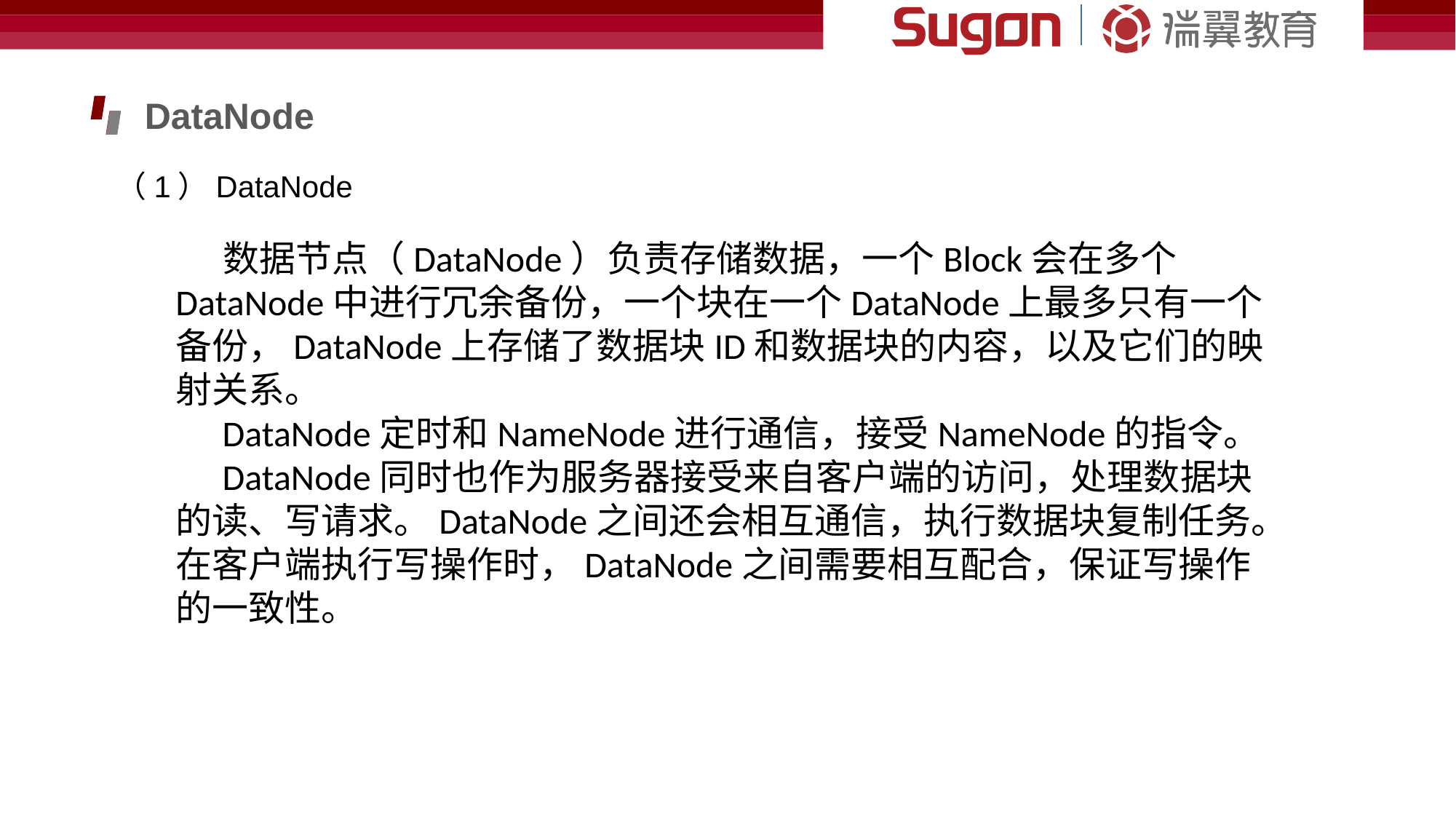

DataNode

（1）DataNode
 数据节点（DataNode）负责存储数据，一个Block会在多个DataNode中进行冗余备份，一个块在一个DataNode上最多只有一个备份，DataNode上存储了数据块ID和数据块的内容，以及它们的映射关系。
  DataNode定时和NameNode进行通信，接受NameNode的指令。
  DataNode同时也作为服务器接受来自客户端的访问，处理数据块的读、写请求。DataNode之间还会相互通信，执行数据块复制任务。在客户端执行写操作时，DataNode之间需要相互配合，保证写操作的一致性。